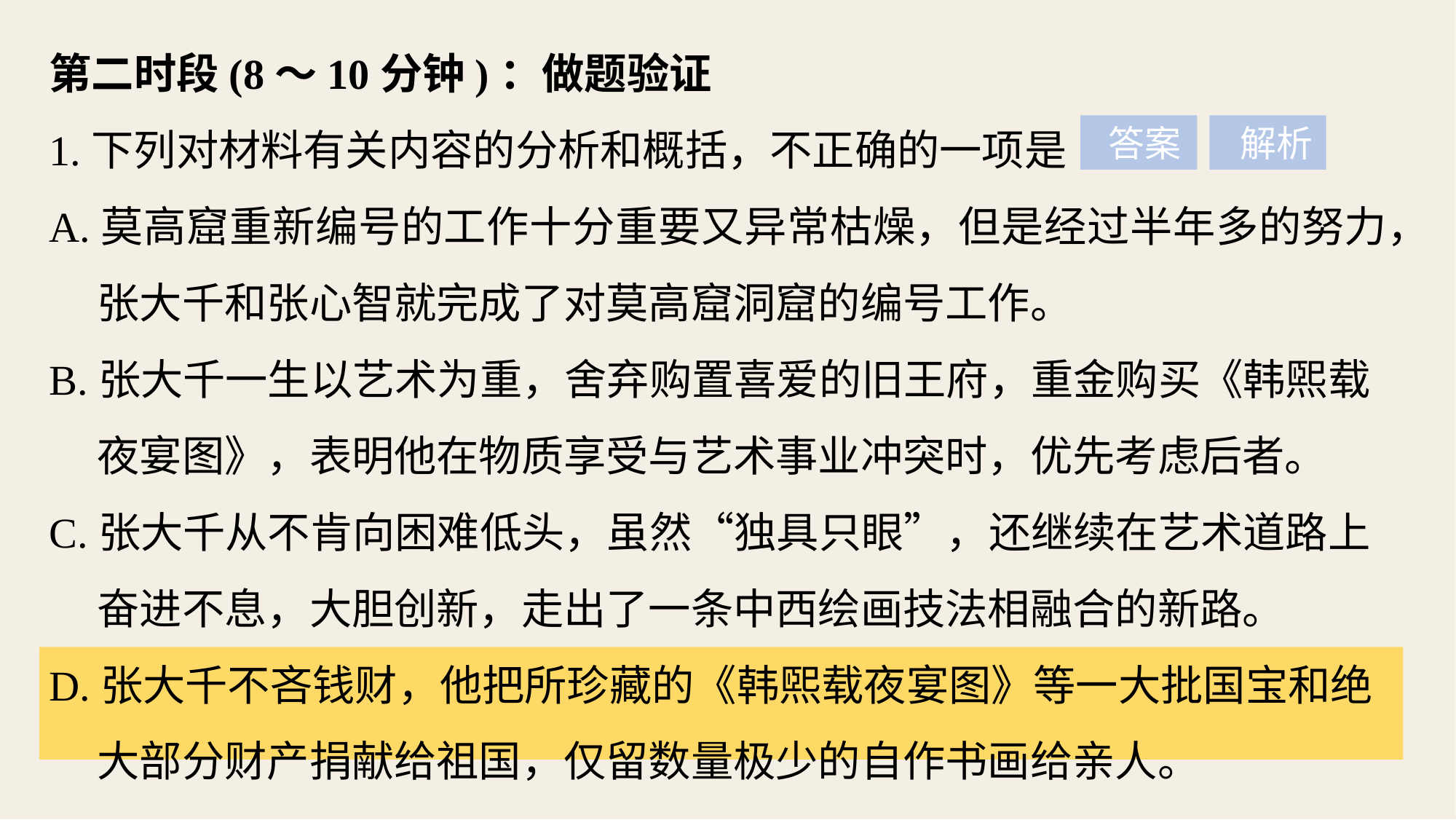

第二时段(8～10分钟)：做题验证
1.下列对材料有关内容的分析和概括，不正确的一项是
A.莫高窟重新编号的工作十分重要又异常枯燥，但是经过半年多的努力，
    张大千和张心智就完成了对莫高窟洞窟的编号工作。
B.张大千一生以艺术为重，舍弃购置喜爱的旧王府，重金购买《韩煕载
    夜宴图》，表明他在物质享受与艺术事业冲突时，优先考虑后者。
C.张大千从不肯向困难低头，虽然“独具只眼”，还继续在艺术道路上
    奋进不息，大胆创新，走出了一条中西绘画技法相融合的新路。
D.张大千不吝钱财，他把所珍藏的《韩煕载夜宴图》等一大批国宝和绝
    大部分财产捐献给祖国，仅留数量极少的自作书画给亲人。
 答案
 解析